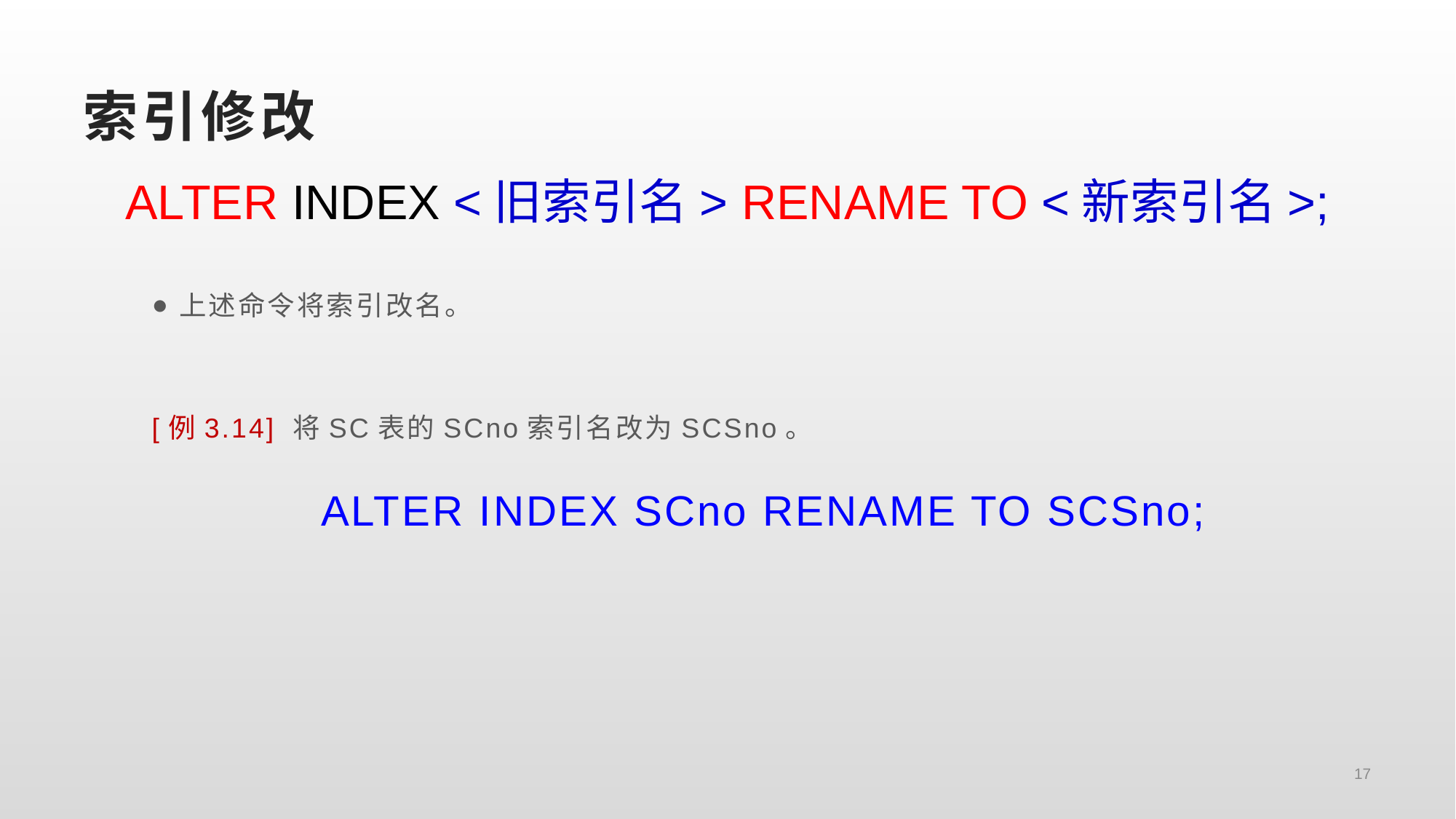

# 索引修改
ALTER INDEX <旧索引名> RENAME TO <新索引名>;
上述命令将索引改名。

[例3.14] 将SC表的SCno索引名改为SCSno。
            ALTER INDEX SCno RENAME TO SCSno;

17